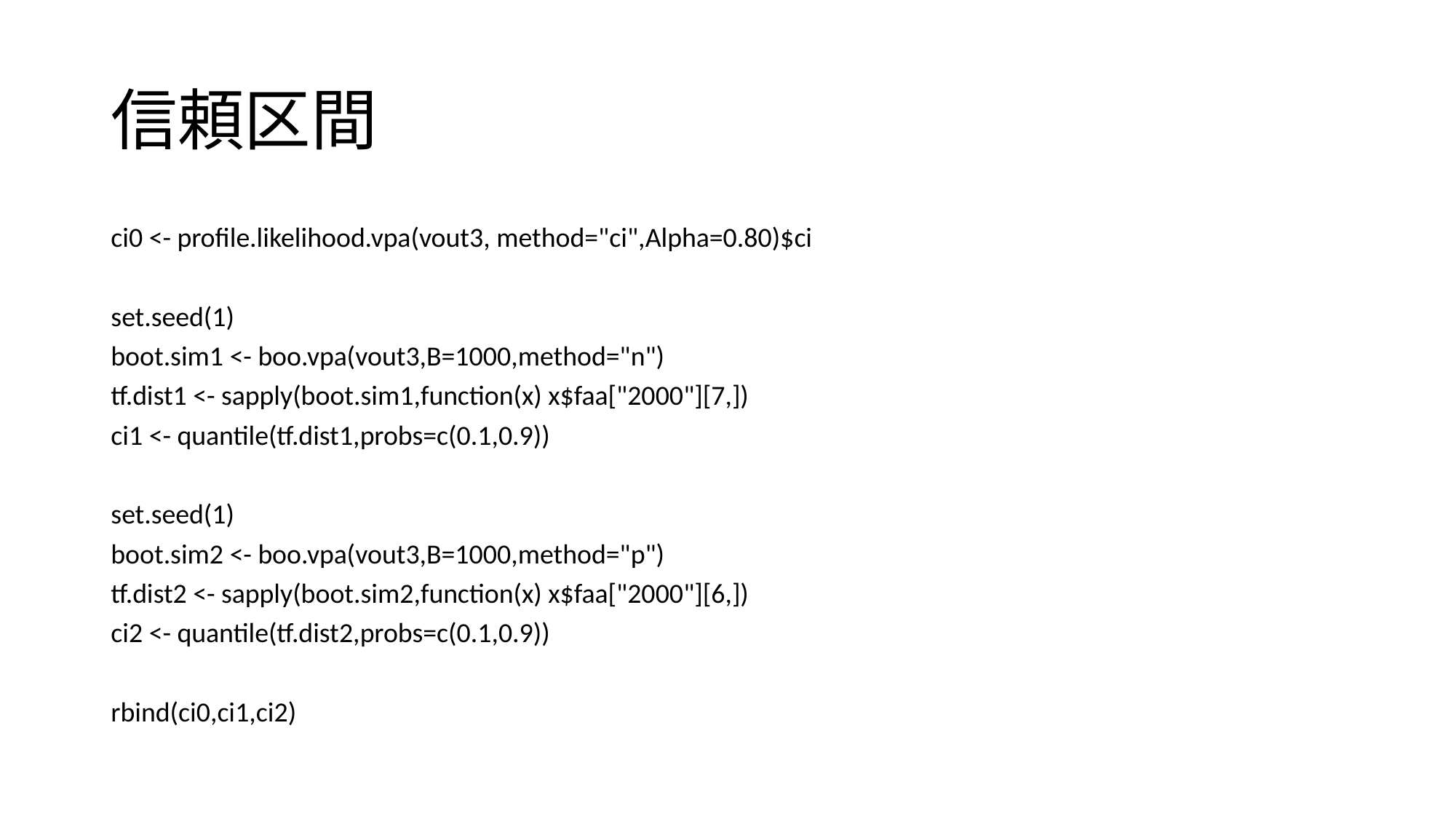

# 信頼区間
ci0 <- profile.likelihood.vpa(vout3, method="ci",Alpha=0.80)$ci

set.seed(1)
boot.sim1 <- boo.vpa(vout3,B=1000,method="n")
tf.dist1 <- sapply(boot.sim1,function(x) x$faa["2000"][7,])
ci1 <- quantile(tf.dist1,probs=c(0.1,0.9))

set.seed(1)
boot.sim2 <- boo.vpa(vout3,B=1000,method="p")
tf.dist2 <- sapply(boot.sim2,function(x) x$faa["2000"][6,])
ci2 <- quantile(tf.dist2,probs=c(0.1,0.9))

rbind(ci0,ci1,ci2)